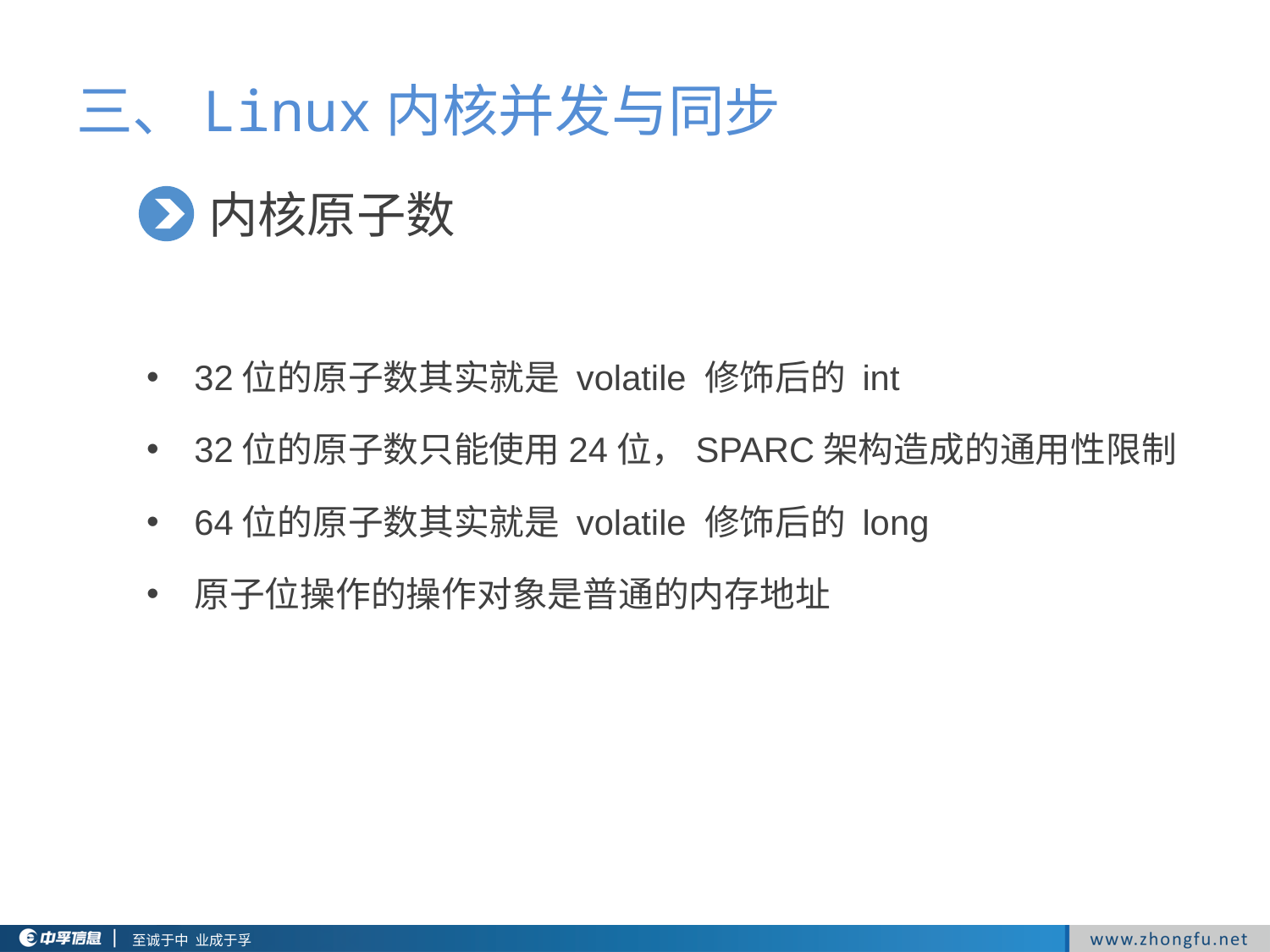

三、Linux内核并发与同步
内核原子数

32位的原子数其实就是 volatile 修饰后的 int
32位的原子数只能使用24位，SPARC架构造成的通用性限制
64位的原子数其实就是 volatile 修饰后的 long
原子位操作的操作对象是普通的内存地址